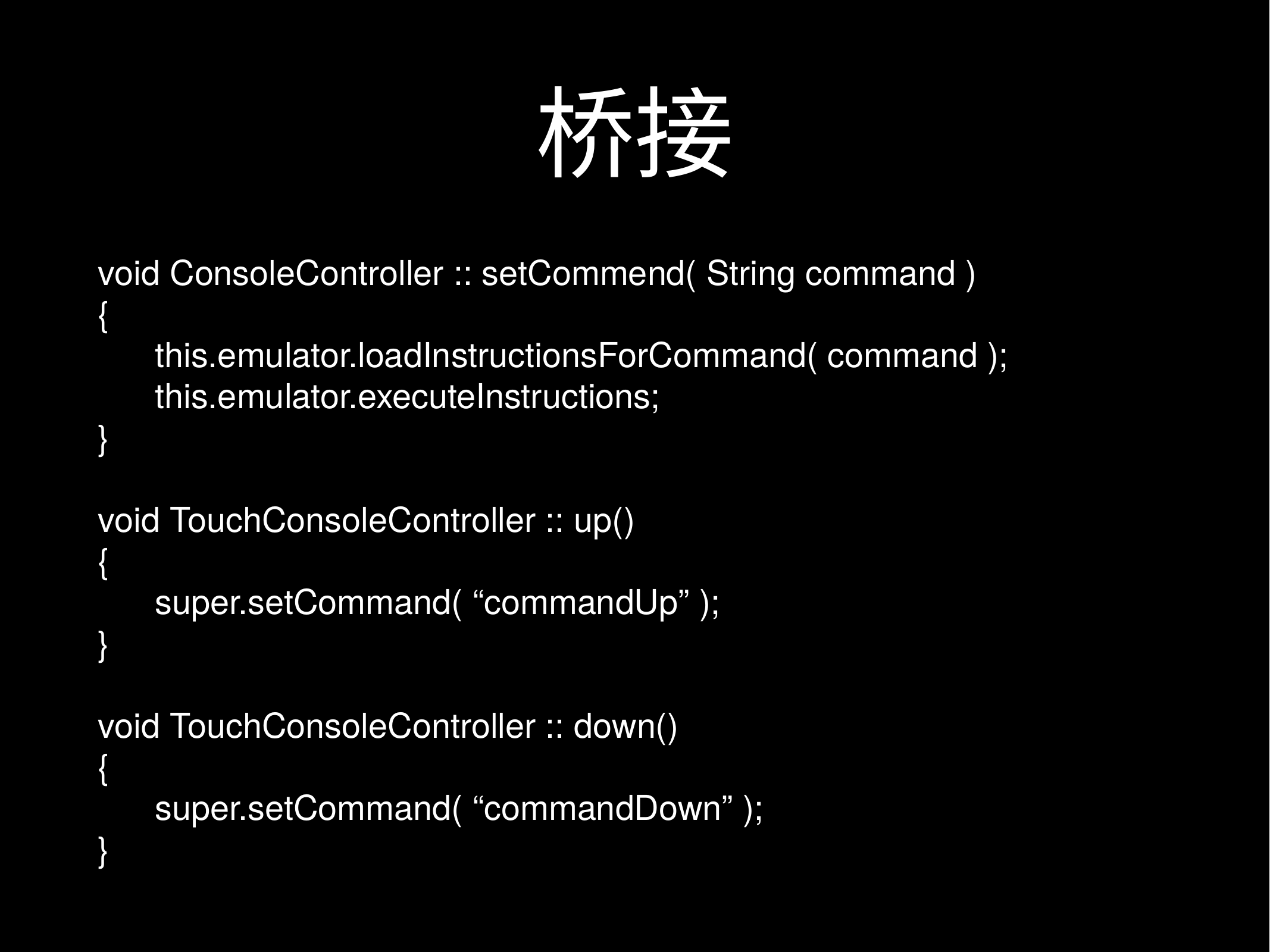

# 桥接
void ConsoleController :: setCommend( String command )
{
      this.emulator.loadInstructionsForCommand( command );
      this.emulator.executeInstructions;
}

void TouchConsoleController :: up()
{
      super.setCommand( “commandUp” );
}

void TouchConsoleController :: down()
{
      super.setCommand( “commandDown” );
}